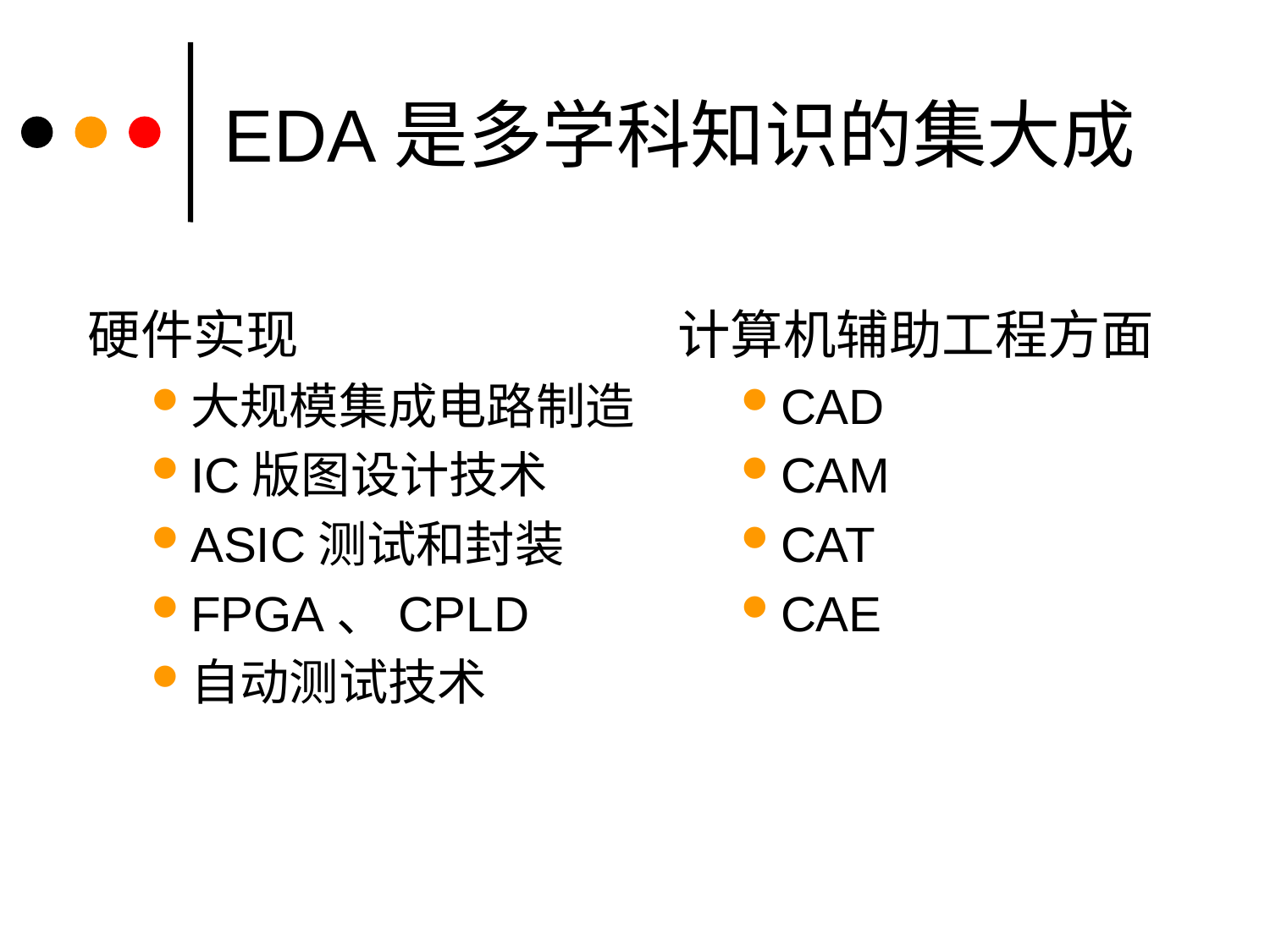

# EDA是多学科知识的集大成
硬件实现
大规模集成电路制造
IC版图设计技术
ASIC测试和封装
FPGA、CPLD
自动测试技术
计算机辅助工程方面
CAD
CAM
CAT
CAE